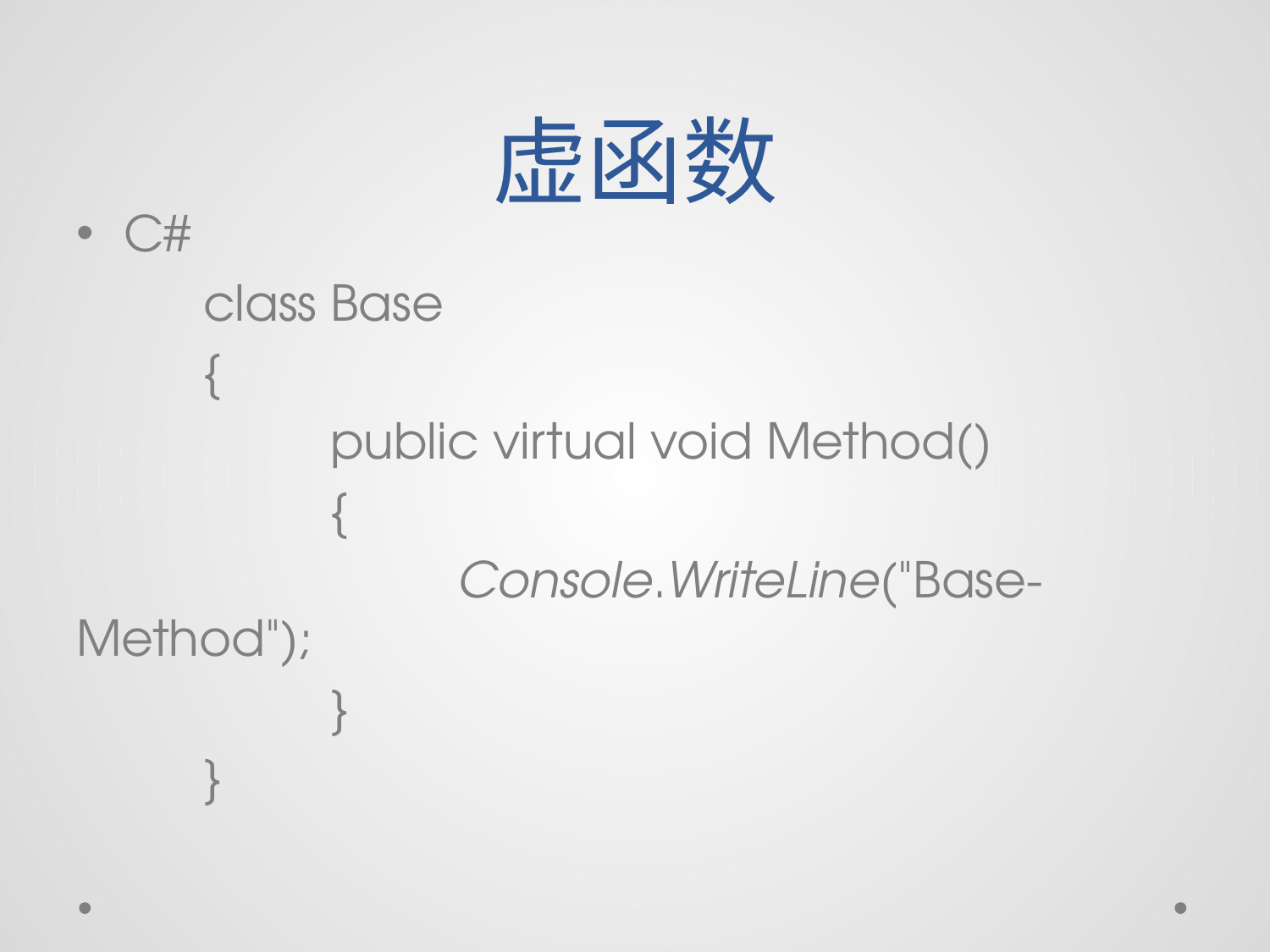

# 虚函数
C#
	class Base
	{
		public virtual void Method()
		{
			Console.WriteLine("Base-Method");
		}
	}